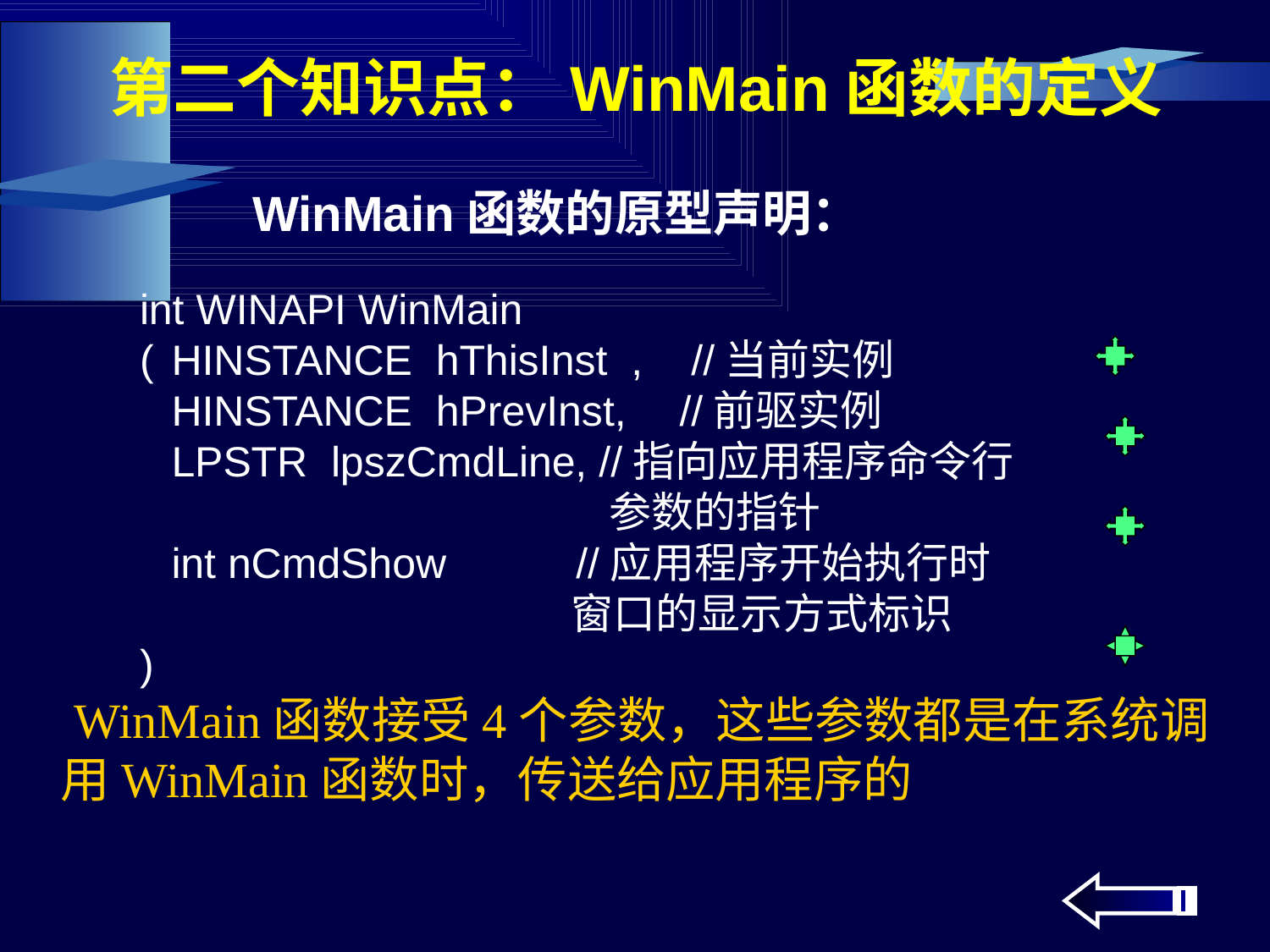

# 第二个知识点：WinMain函数的定义
WinMain函数的原型声明：
int WINAPI WinMain
(	HINSTANCE  hThisInst  ,	 //当前实例
	HINSTANCE  hPrevInst, 	//前驱实例
	LPSTR  lpszCmdLine, //指向应用程序命令行				 	      参数的指针
 	int nCmdShow 	  //应用程序开始执行时					  窗口的显示方式标识
)
     WinMain函数接受4个参数，这些参数都是在系统调用WinMain函数时，传送给应用程序的